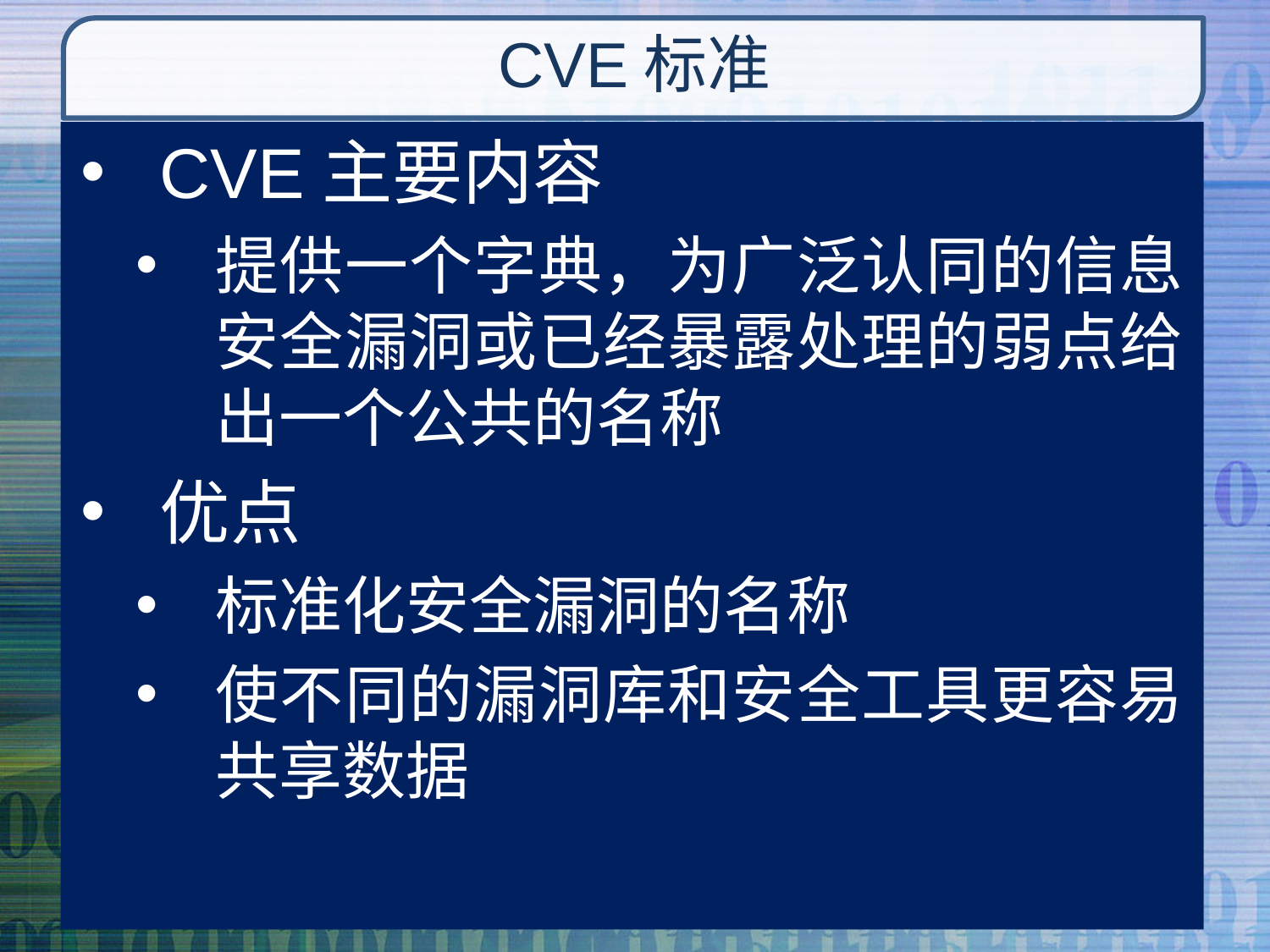

# CVE标准
CVE主要内容
提供一个字典，为广泛认同的信息安全漏洞或已经暴露处理的弱点给出一个公共的名称
优点
标准化安全漏洞的名称
使不同的漏洞库和安全工具更容易共享数据